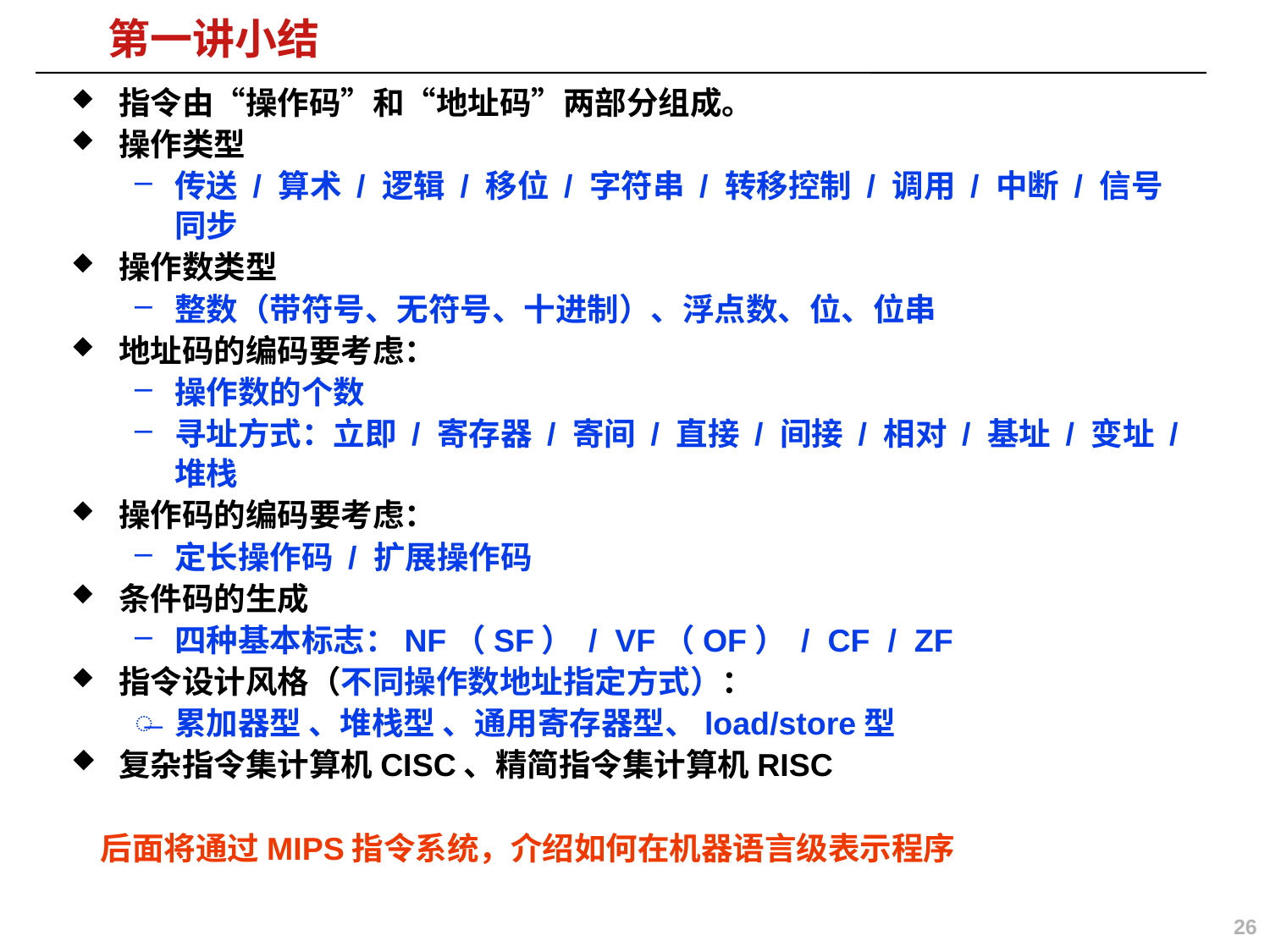

# 第一讲小结
指令由“操作码”和“地址码”两部分组成。
操作类型
传送 / 算术 / 逻辑 / 移位 / 字符串 / 转移控制 / 调用 / 中断 / 信号同步
操作数类型
整数（带符号、无符号、十进制）、浮点数、位、位串
地址码的编码要考虑：
操作数的个数
寻址方式：立即 / 寄存器 / 寄间 / 直接 / 间接 / 相对 / 基址 / 变址 / 堆栈
操作码的编码要考虑：
定长操作码 / 扩展操作码
条件码的生成
四种基本标志：NF（SF） /  VF（OF） /  CF  /  ZF
指令设计风格（不同操作数地址指定方式）：
累加器型 、堆栈型 、通用寄存器型、load/store型
复杂指令集计算机CISC、精简指令集计算机RISC

   后面将通过MIPS指令系统，介绍如何在机器语言级表示程序

26